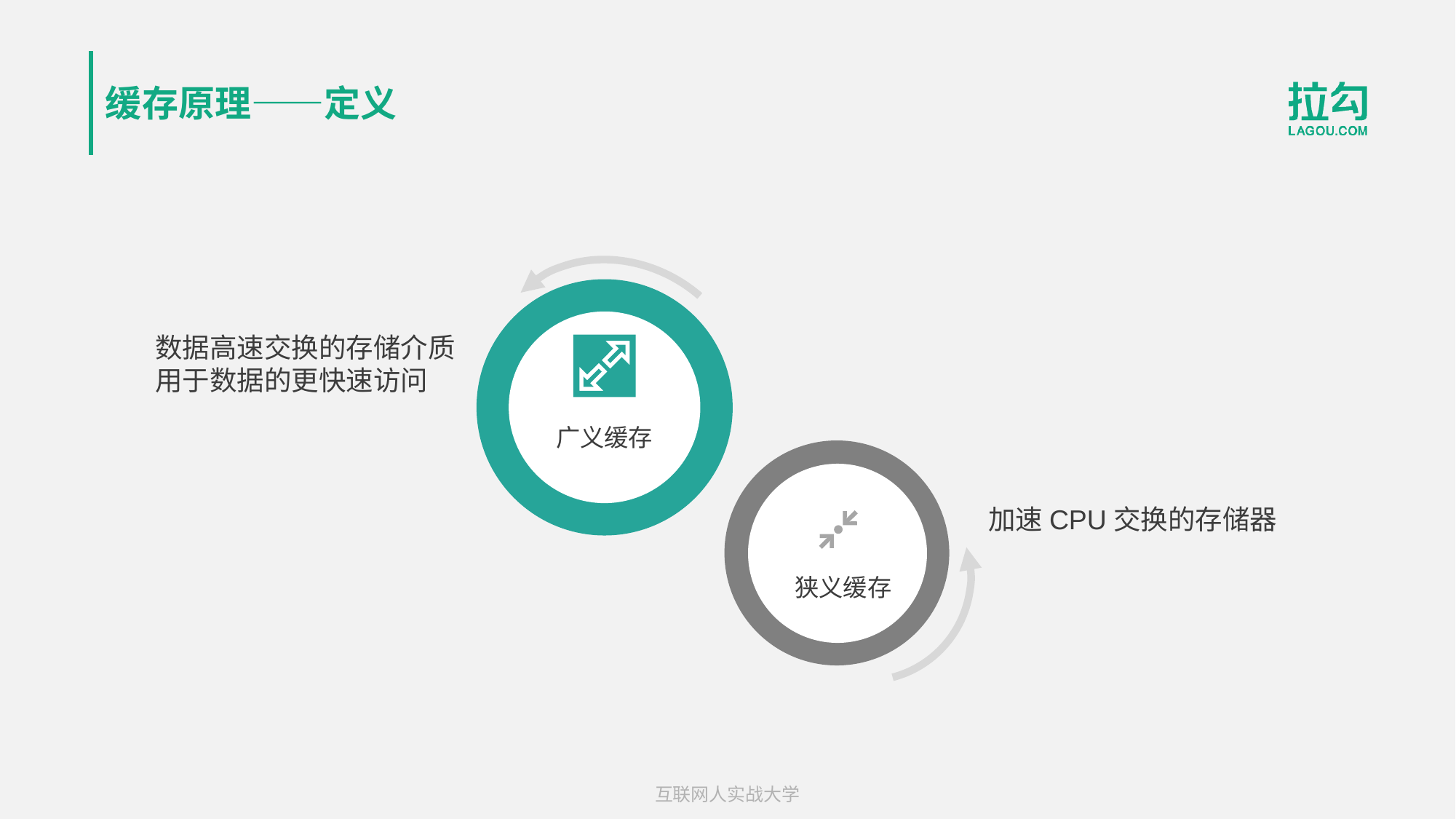

缓存原理——定义

数据高速交换的存储介质
用于数据的更快速访问

广义缓存

加速CPU交换的存储器

狭义缓存